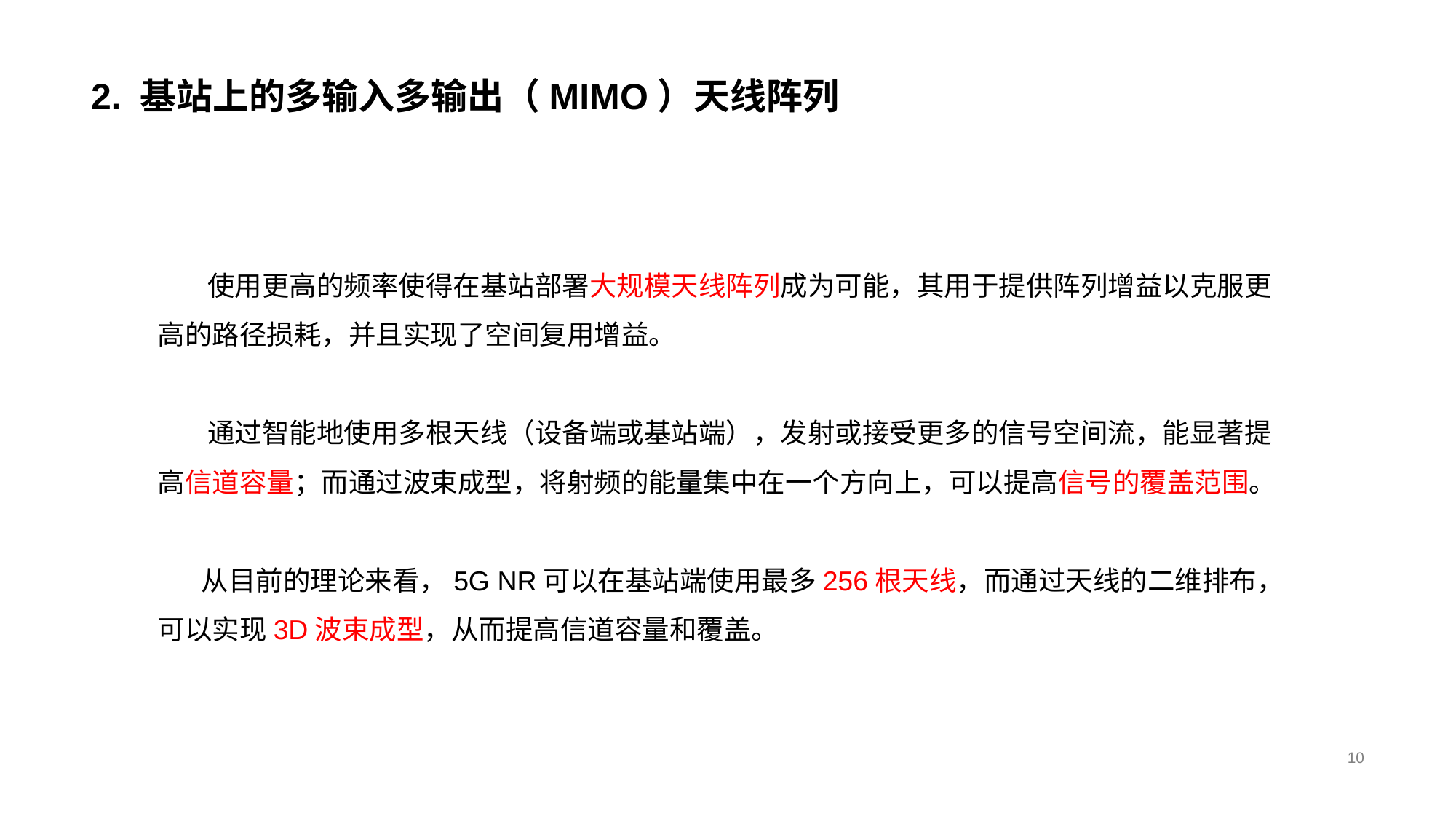

# 2. 基站上的多输入多输出（MIMO）天线阵列
       使用更高的频率使得在基站部署大规模天线阵列成为可能，其用于提供阵列增益以克服更高的路径损耗，并且实现了空间复用增益。

       通过智能地使用多根天线（设备端或基站端），发射或接受更多的信号空间流，能显著提高信道容量；而通过波束成型，将射频的能量集中在一个方向上，可以提高信号的覆盖范围。

      从目前的理论来看，5G NR可以在基站端使用最多256根天线，而通过天线的二维排布，可以实现3D波束成型，从而提高信道容量和覆盖。
10